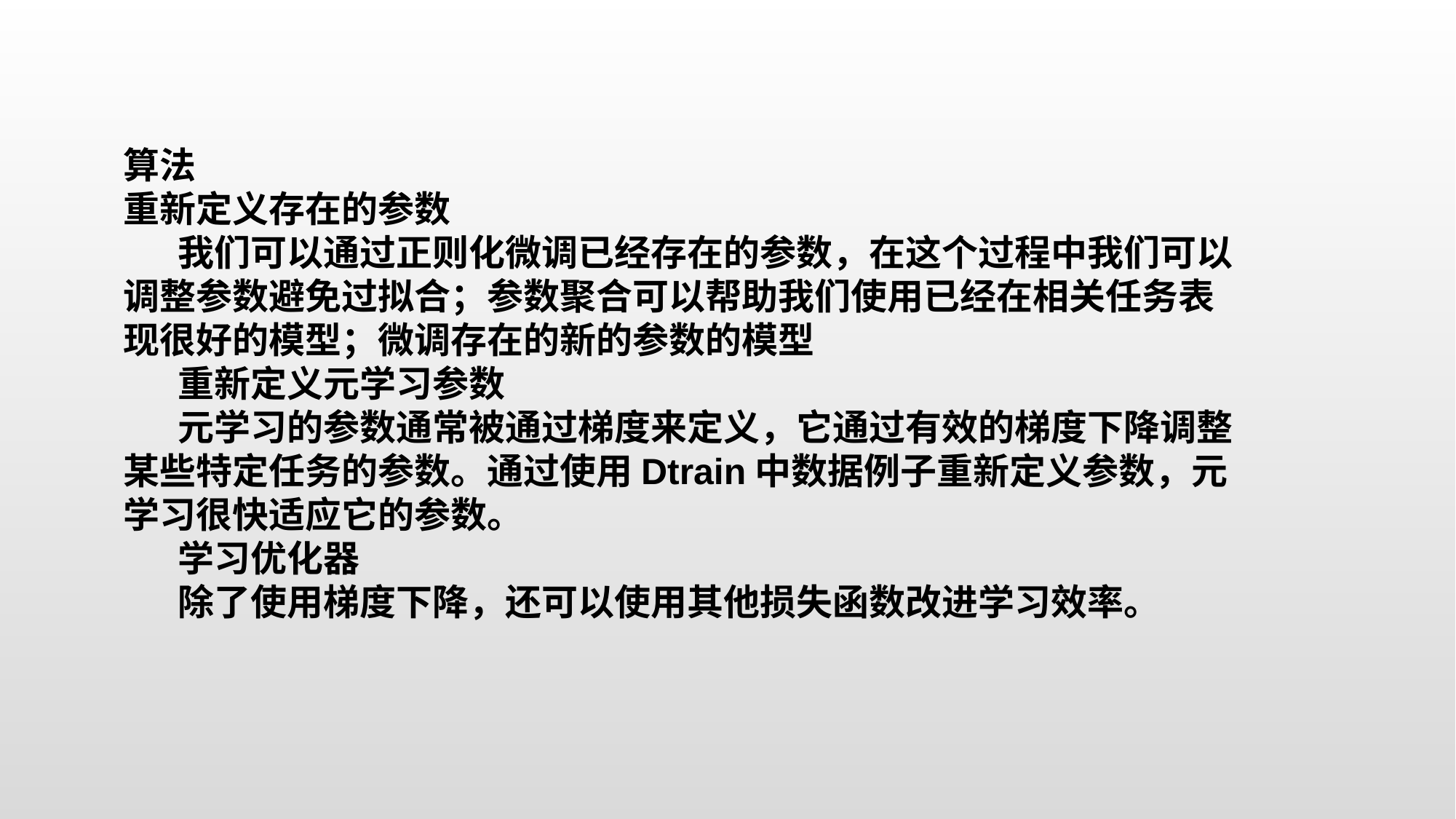

算法
重新定义存在的参数
我们可以通过正则化微调已经存在的参数，在这个过程中我们可以调整参数避免过拟合；参数聚合可以帮助我们使用已经在相关任务表现很好的模型；微调存在的新的参数的模型
重新定义元学习参数
元学习的参数通常被通过梯度来定义，它通过有效的梯度下降调整某些特定任务的参数。通过使用Dtrain中数据例子重新定义参数，元学习很快适应它的参数。
学习优化器
除了使用梯度下降，还可以使用其他损失函数改进学习效率。